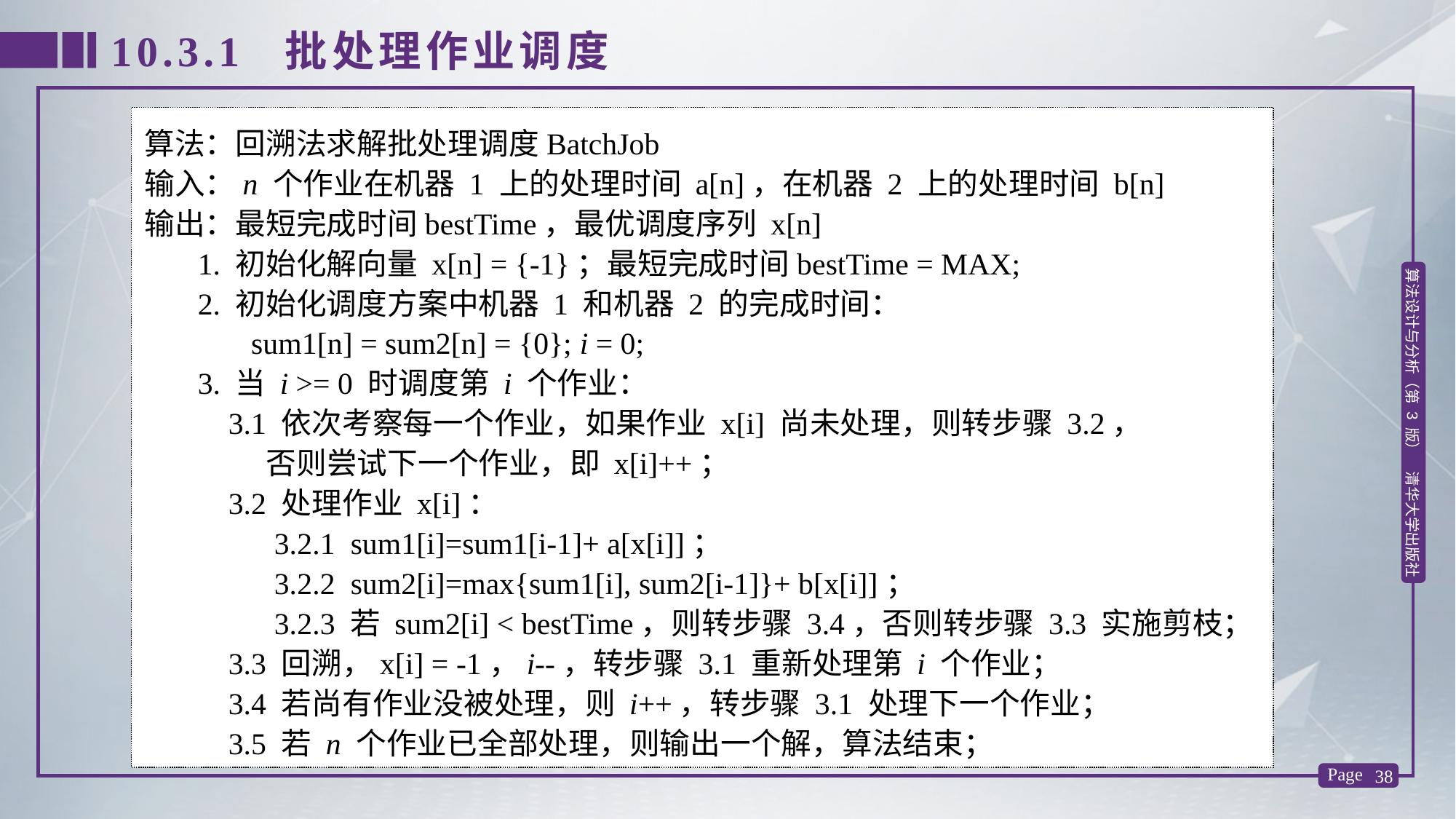

10.3.1  批处理作业调度
算法：回溯法求解批处理调度BatchJob
输入：n 个作业在机器 1 上的处理时间 a[n]，在机器 2 上的处理时间 b[n]
输出：最短完成时间bestTime，最优调度序列 x[n]
       1. 初始化解向量 x[n] = {-1}；最短完成时间bestTime = MAX;
       2. 初始化调度方案中机器 1 和机器 2 的完成时间：
              sum1[n] = sum2[n] = {0}; i = 0;
       3. 当 i >= 0 时调度第 i 个作业：
           3.1 依次考察每一个作业，如果作业 x[i] 尚未处理，则转步骤 3.2，
                 否则尝试下一个作业，即 x[i]++；
           3.2 处理作业 x[i]：
                 3.2.1  sum1[i]=sum1[i-1]+ a[x[i]]；
                 3.2.2  sum2[i]=max{sum1[i], sum2[i-1]}+ b[x[i]]；
                 3.2.3 若 sum2[i] < bestTime，则转步骤 3.4，否则转步骤 3.3 实施剪枝；
           3.3 回溯，x[i] = -1，i--，转步骤 3.1 重新处理第 i 个作业；
           3.4 若尚有作业没被处理，则 i++，转步骤 3.1 处理下一个作业；
           3.5 若 n 个作业已全部处理，则输出一个解，算法结束；